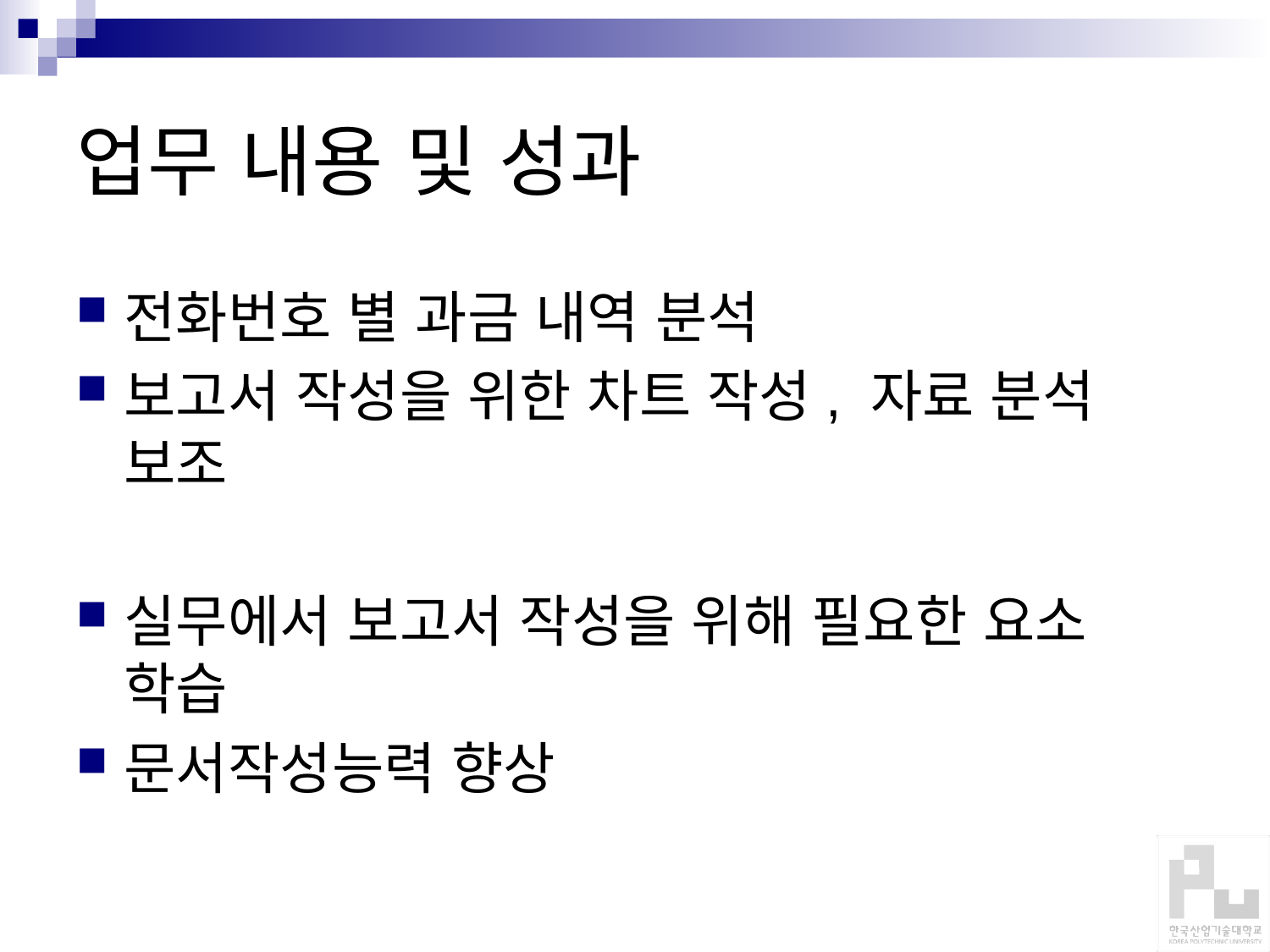

# 업무 내용 및 성과
전화번호 별 과금 내역 분석
보고서 작성을 위한 차트 작성, 자료 분석 보조

실무에서 보고서 작성을 위해 필요한 요소 학습
문서작성능력 향상